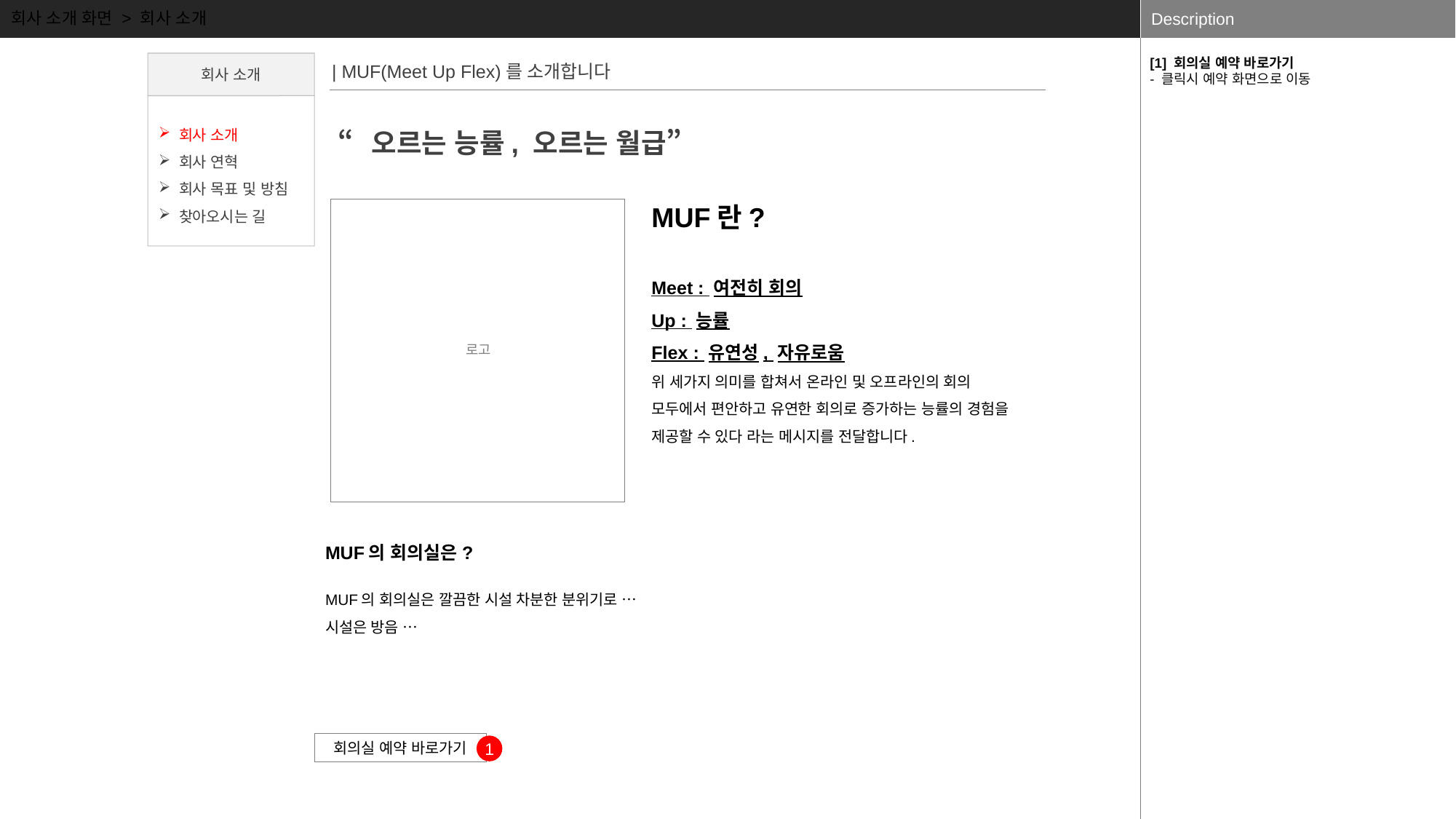

회사 소개 화면 > 회사 소개

[1] 회의실 예약 바로가기
- 클릭시 예약 화면으로 이동
회사 소개
| MUF(Meet Up Flex)를 소개합니다
회사 소개
회사 연혁
회사 목표 및 방침
찾아오시는 길
“오르는 능률, 오르는 월급”
MUF란?

Meet : 여전히 회의
Up : 능률
Flex : 유연성, 자유로움
위 세가지 의미를 합쳐서 온라인 및 오프라인의 회의 모두에서 편안하고 유연한 회의로 증가하는 능률의 경험을 제공할 수 있다 라는 메시지를 전달합니다.
|  |
| --- |
로고
MUF의 회의실은?

MUF의 회의실은 깔끔한 시설 차분한 분위기로 …
시설은 방음 …
회의실 예약 바로가기
1